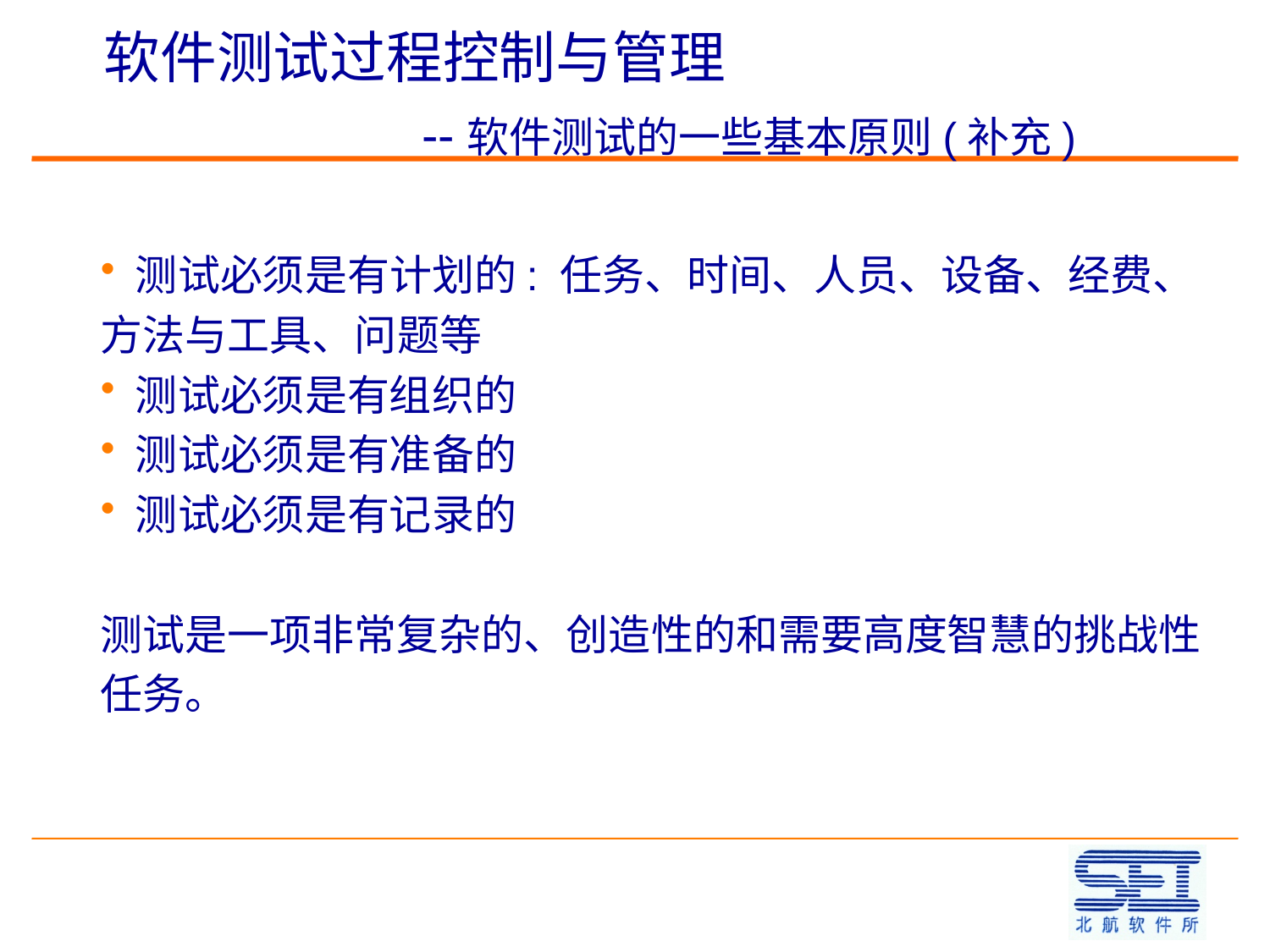

# 软件测试过程控制与管理 --软件测试的一些基本原则(补充)
 测试必须是有计划的: 任务、时间、人员、设备、经费、方法与工具、问题等
 测试必须是有组织的
 测试必须是有准备的
 测试必须是有记录的

测试是一项非常复杂的、创造性的和需要高度智慧的挑战性任务。